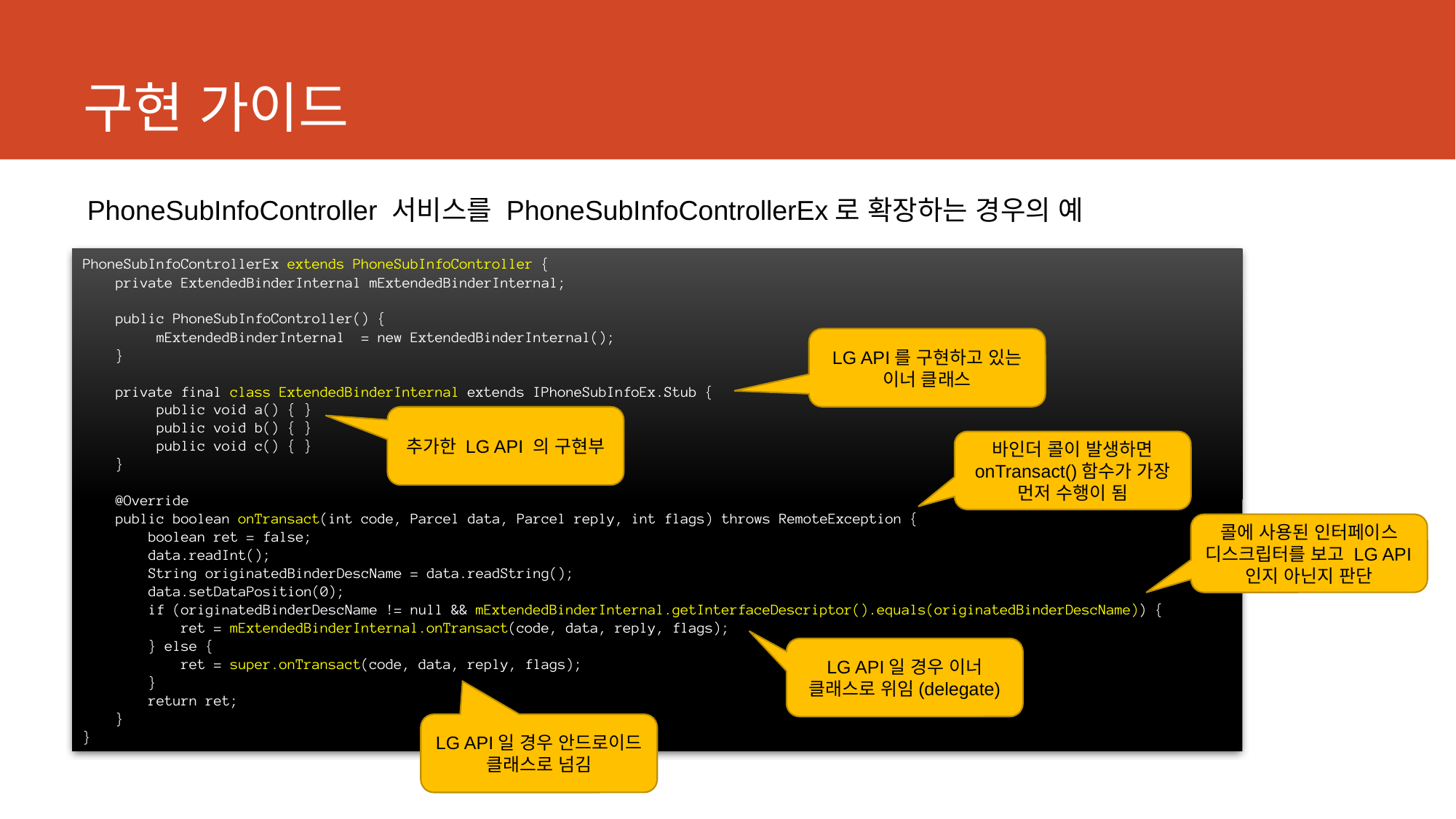

# 구현 가이드
PhoneSubInfoController 서비스를 PhoneSubInfoControllerEx로 확장하는 경우의 예
PhoneSubInfoControllerEx extends PhoneSubInfoController {
    private ExtendedBinderInternal mExtendedBinderInternal;

    public PhoneSubInfoController() {
         mExtendedBinderInternal  = new ExtendedBinderInternal();
    }

    private final class ExtendedBinderInternal extends IPhoneSubInfoEx.Stub {
         public void a() { }
         public void b() { }
         public void c() { }
    }

    @Override
    public boolean onTransact(int code, Parcel data, Parcel reply, int flags) throws RemoteException {
        boolean ret = false;
        data.readInt();
        String originatedBinderDescName = data.readString();
        data.setDataPosition(0);
        if (originatedBinderDescName != null && mExtendedBinderInternal.getInterfaceDescriptor().equals(originatedBinderDescName)) {
            ret = mExtendedBinderInternal.onTransact(code, data, reply, flags);
        } else {
            ret = super.onTransact(code, data, reply, flags);
        }
        return ret;
    }
}
LG API를 구현하고 있는 이너 클래스
추가한 LG API 의 구현부
바인더 콜이 발생하면 onTransact()함수가 가장 먼저 수행이 됨
콜에 사용된 인터페이스 디스크립터를 보고 LG API인지 아닌지 판단
LG API일 경우 이너 클래스로 위임(delegate)
LG API일 경우 안드로이드 클래스로 넘김